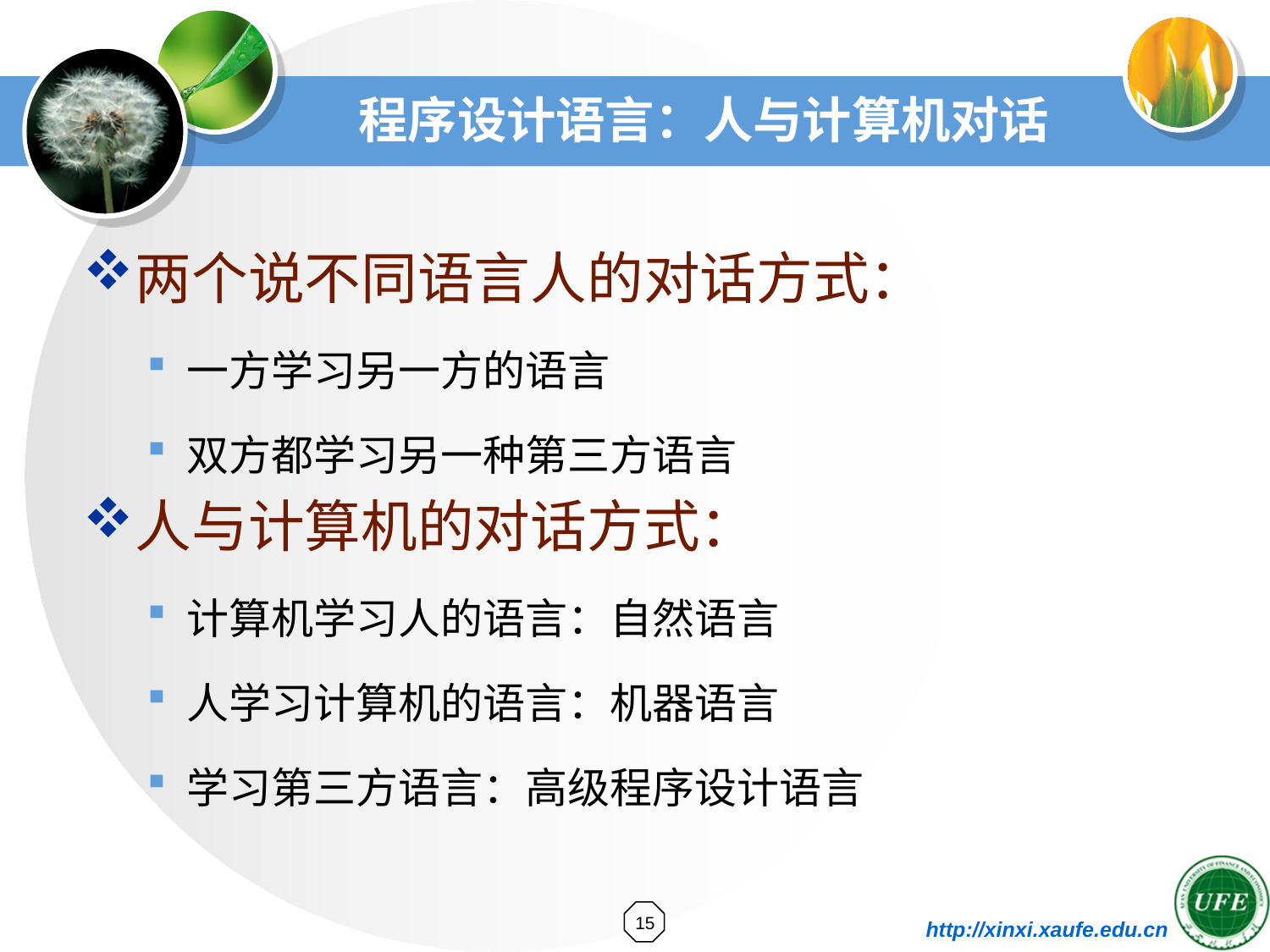

# 程序设计语言：人与计算机对话
两个说不同语言人的对话方式：
一方学习另一方的语言
双方都学习另一种第三方语言
人与计算机的对话方式：
计算机学习人的语言：自然语言
人学习计算机的语言：机器语言
学习第三方语言：高级程序设计语言
15
http://xinxi.xaufe.edu.cn